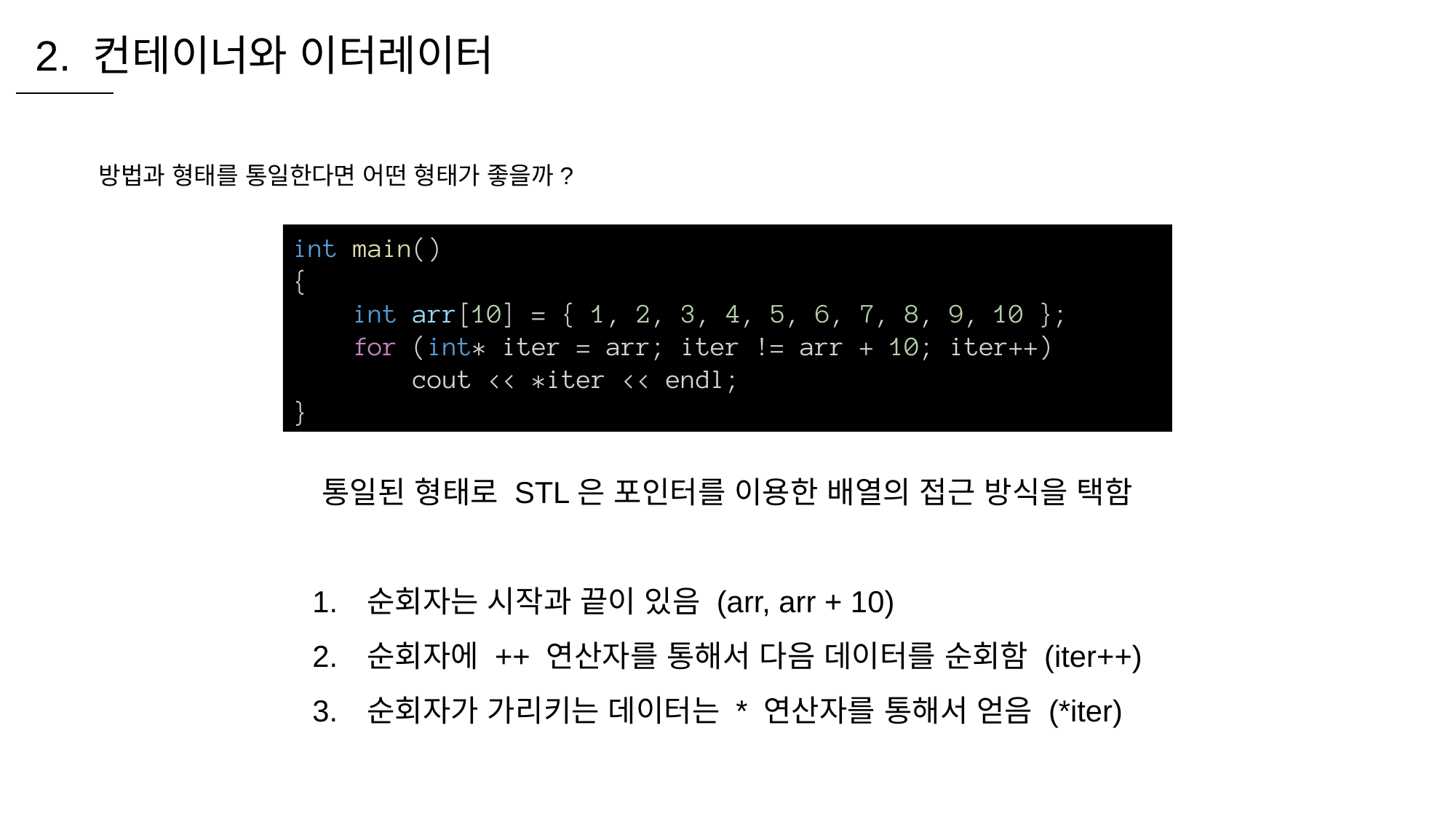

2. 컨테이너와 이터레이터
방법과 형태를 통일한다면 어떤 형태가 좋을까?
int main()
{
    int arr[10] = { 1, 2, 3, 4, 5, 6, 7, 8, 9, 10 };
    for (int* iter = arr; iter != arr + 10; iter++)
        cout << *iter << endl;
}
통일된 형태로 STL은 포인터를 이용한 배열의 접근 방식을 택함
순회자는 시작과 끝이 있음 (arr, arr + 10)
순회자에 ++ 연산자를 통해서 다음 데이터를 순회함 (iter++)
순회자가 가리키는 데이터는 * 연산자를 통해서 얻음 (*iter)